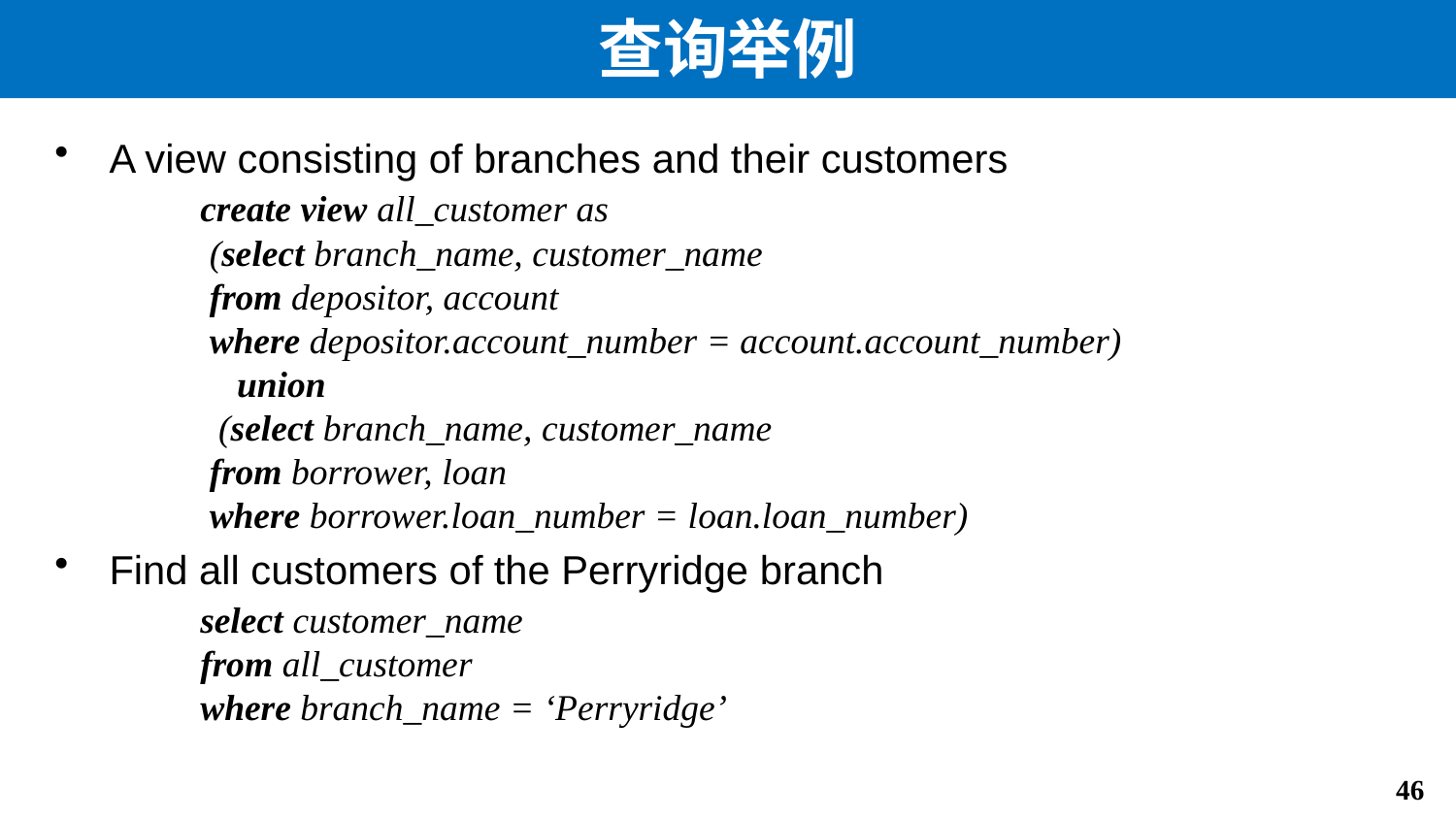

# 查询举例
A view consisting of branches and their customers
	create view all_customer as
 	 (select branch_name, customer_name
   	 from depositor, account
   	 where depositor.account_number = account.account_number)
	    union
	  (select branch_name, customer_name
    	 from borrower, loan
   	 where borrower.loan_number = loan.loan_number)
Find all customers of the Perryridge branch
	select customer_name
 	from all_customer
  	where branch_name = ‘Perryridge’